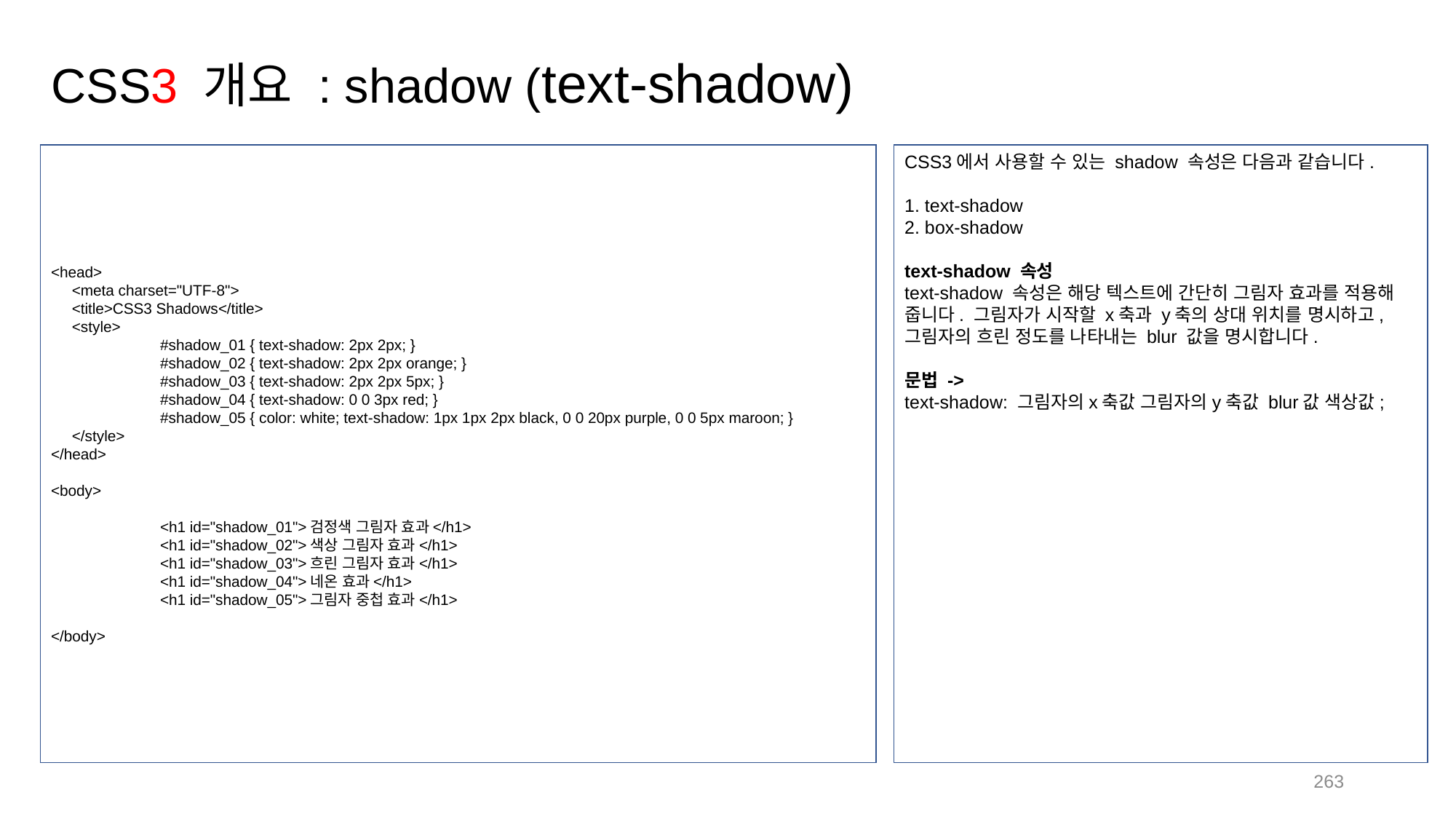

# CSS3 개요 : shadow (text-shadow)
<head>
     <meta charset="UTF-8">
     <title>CSS3 Shadows</title>
     <style>
	#shadow_01 { text-shadow: 2px 2px; }
	#shadow_02 { text-shadow: 2px 2px orange; }
	#shadow_03 { text-shadow: 2px 2px 5px; }
	#shadow_04 { text-shadow: 0 0 3px red; }
	#shadow_05 { color: white; text-shadow: 1px 1px 2px black, 0 0 20px purple, 0 0 5px maroon; }
     </style>
</head>

<body>

	<h1 id="shadow_01">검정색 그림자 효과</h1>
	<h1 id="shadow_02">색상 그림자 효과</h1>
	<h1 id="shadow_03">흐린 그림자 효과</h1>
	<h1 id="shadow_04">네온 효과</h1>
	<h1 id="shadow_05">그림자 중첩 효과</h1>

</body>
CSS3에서 사용할 수 있는 shadow 속성은 다음과 같습니다.

1. text-shadow
2. box-shadow

text-shadow 속성
text-shadow 속성은 해당 텍스트에 간단히 그림자 효과를 적용해 줍니다. 그림자가 시작할 x축과 y축의 상대 위치를 명시하고, 그림자의 흐린 정도를 나타내는 blur 값을 명시합니다.

문법 ->
text-shadow: 그림자의x축값 그림자의y축값 blur값 색상값;

263